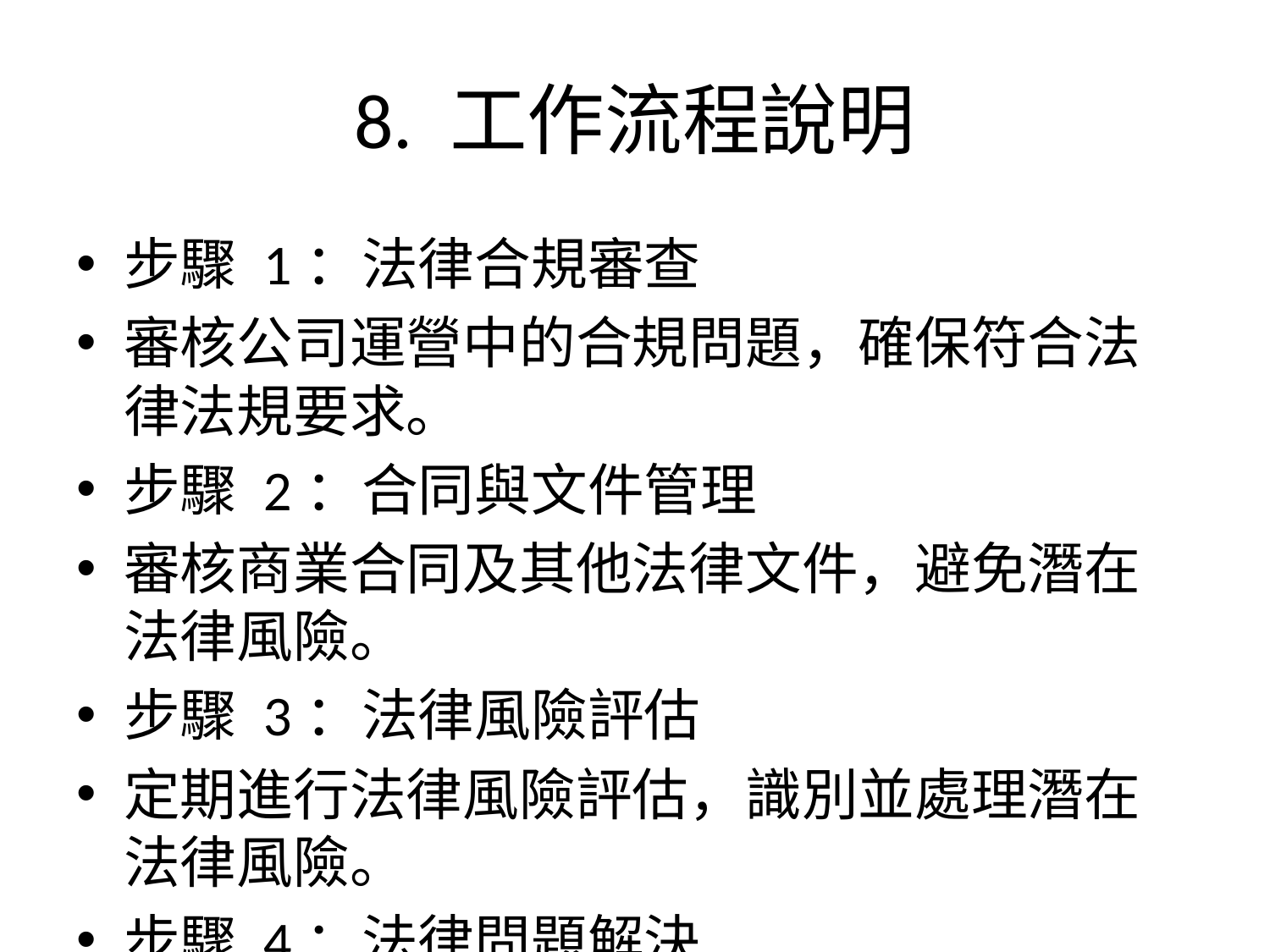

# 8. 工作流程說明
步驟 1：法律合規審查
審核公司運營中的合規問題，確保符合法律法規要求。
步驟 2：合同與文件管理
審核商業合同及其他法律文件，避免潛在法律風險。
步驟 3：法律風險評估
定期進行法律風險評估，識別並處理潛在法律風險。
步驟 4：法律問題解決
為內部部門提供法律支持與建議，解決日常運營中的法律問題。
步驟 5：訴訟管理與協調
負責法律訴訟的管理與進度追蹤，與相關部門及律師保持溝通。
步驟 6：內部法律教育
組織內部培訓，普及法律知識與合規要求。